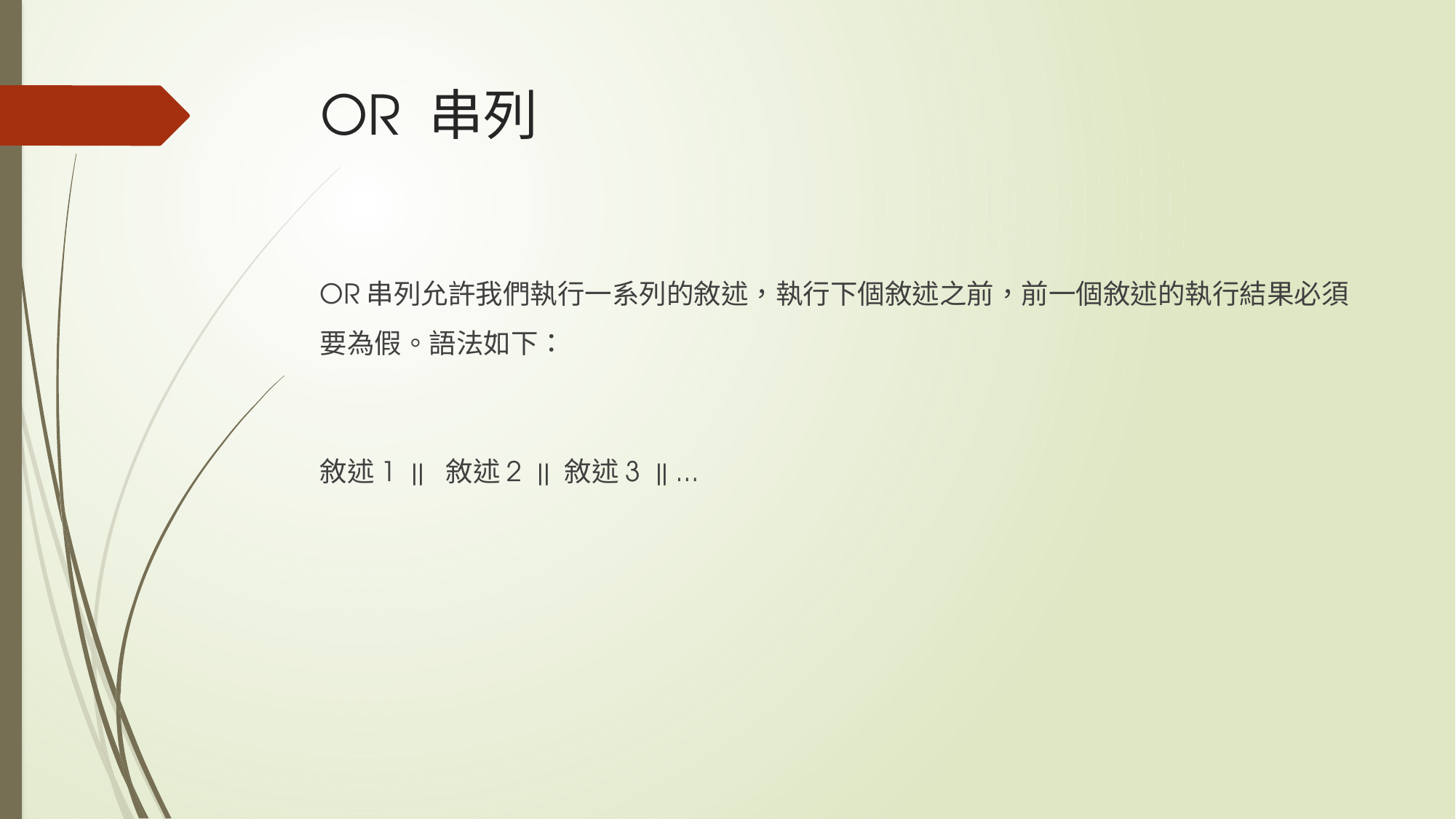

# OR 串列
OR串列允許我們執行一系列的敘述，執行下個敘述之前，前一個敘述的執行結果必須要為假。語法如下：

敘述1  ||  敘述2  || 敘述3  || …